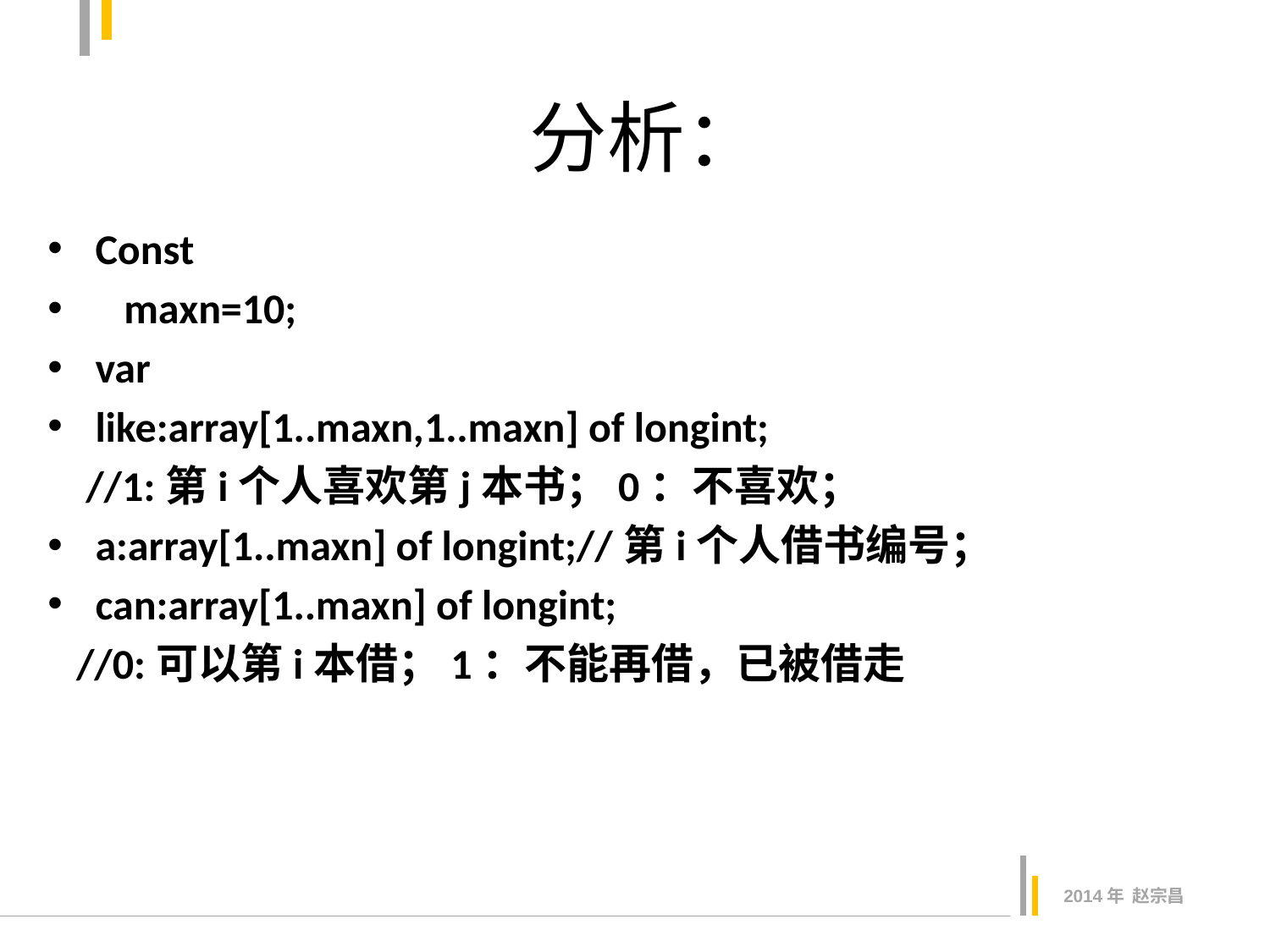

# 分析：
Const
   maxn=10;
var
like:array[1..maxn,1..maxn] of longint;
    //1:第i个人喜欢第j本书；0：不喜欢；
a:array[1..maxn] of longint;//第i个人借书编号；
can:array[1..maxn] of longint;
   //0:可以第i本借；1：不能再借，已被借走